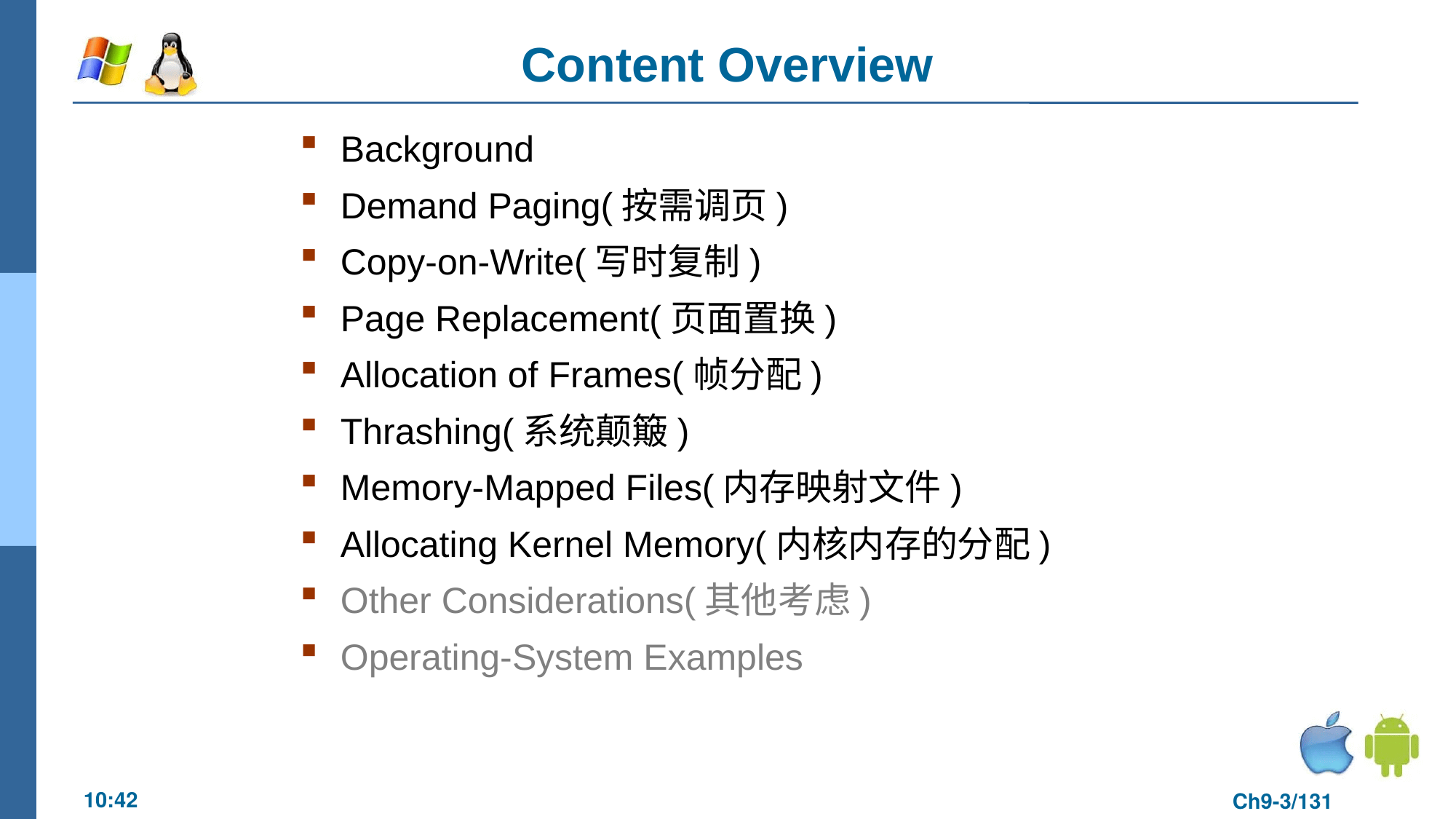

# Content Overview
Background
Demand Paging(按需调页)
Copy-on-Write(写时复制)
Page Replacement(页面置换)
Allocation of Frames(帧分配)
Thrashing(系统颠簸)
Memory-Mapped Files(内存映射文件)
Allocating Kernel Memory(内核内存的分配)
Other Considerations(其他考虑)
Operating-System Examples